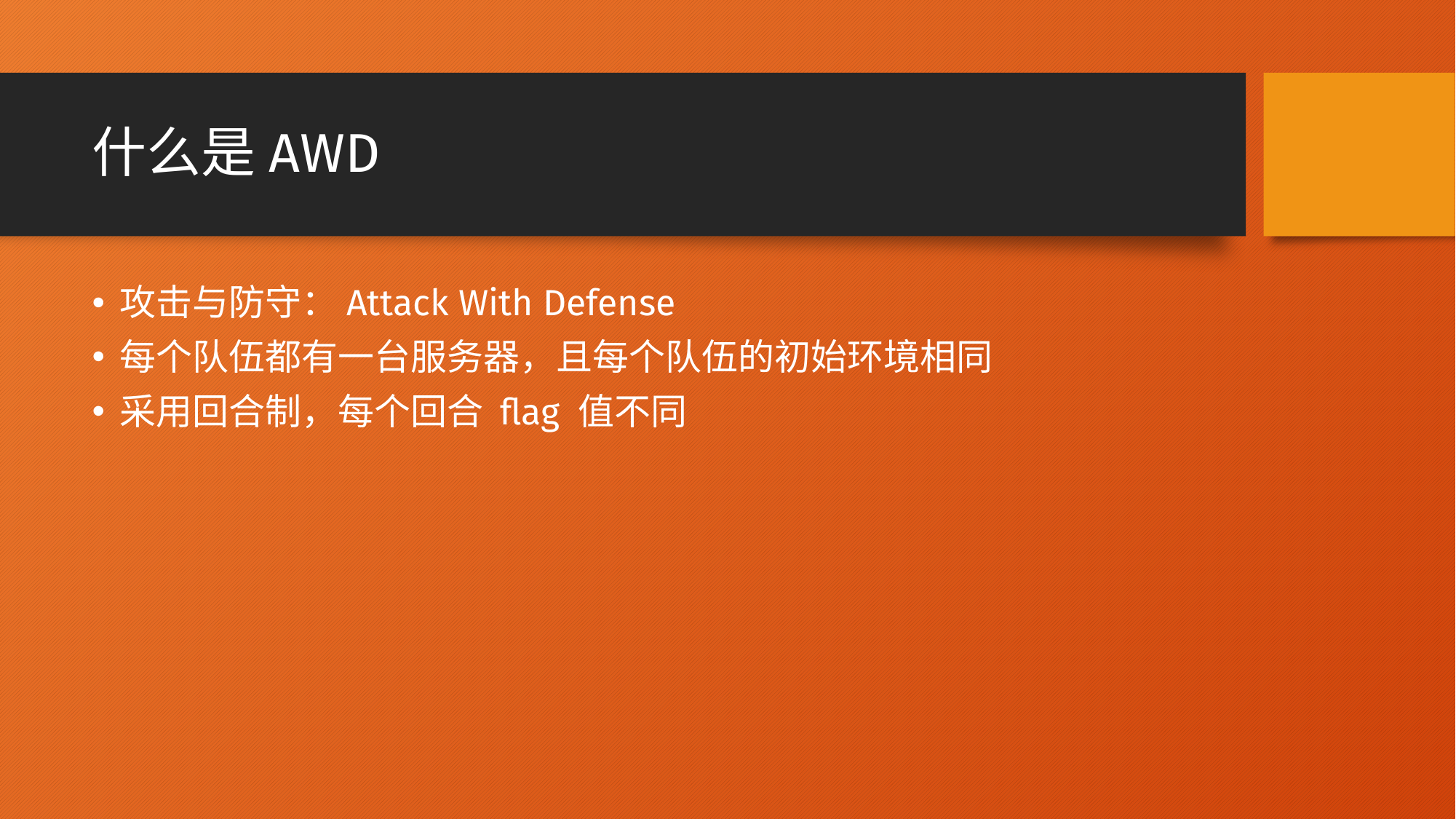

# 什么是AWD
攻击与防守：Attack With Defense
每个队伍都有一台服务器，且每个队伍的初始环境相同
采用回合制，每个回合 flag 值不同